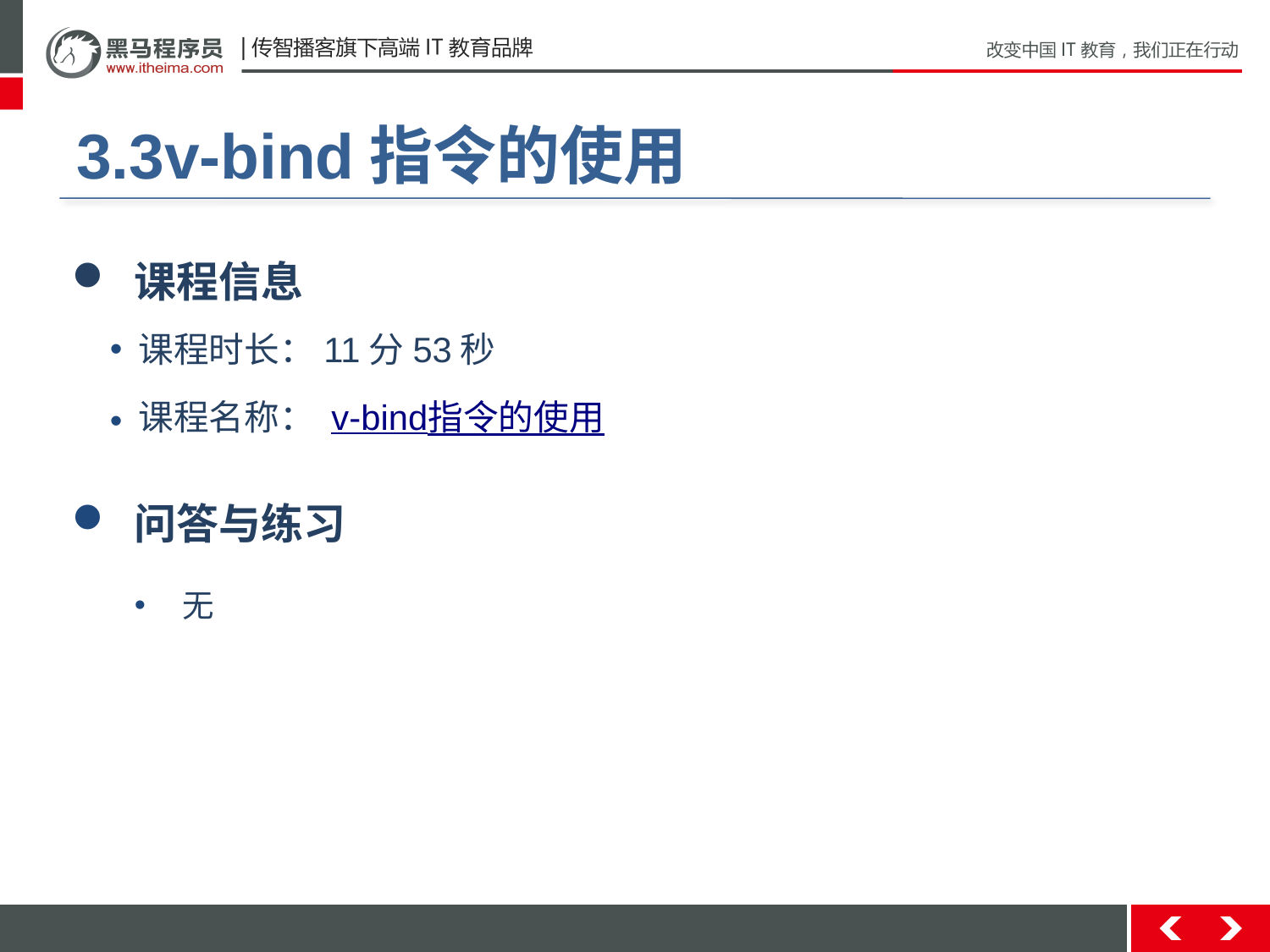

#
3.3v-bind指令的使用
 课程信息
 课程时长：11分53秒
 课程名称： v-bind指令的使用
 问答与练习
无